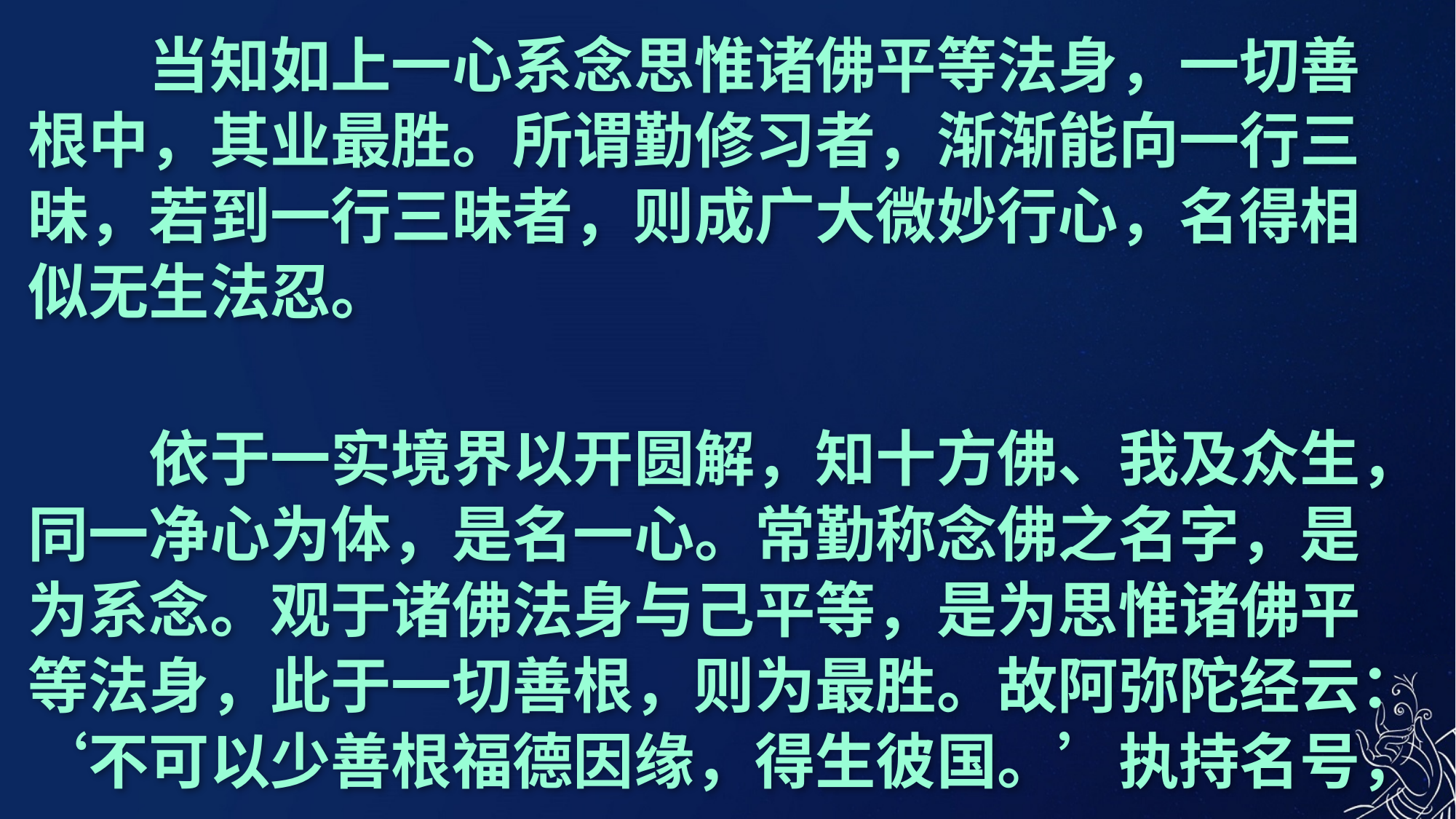

当知如上一心系念思惟诸佛平等法身，一切善根中，其业最胜。所谓勤修习者，渐渐能向一行三昧，若到一行三昧者，则成广大微妙行心，名得相似无生法忍。

　　依于一实境界以开圆解，知十方佛、我及众生，同一净心为体，是名一心。常勤称念佛之名字，是为系念。观于诸佛法身与己平等，是为思惟诸佛平等法身，此于一切善根，则为最胜。故阿弥陀经云：‘不可以少善根福德因缘，得生彼国。’执持名号，